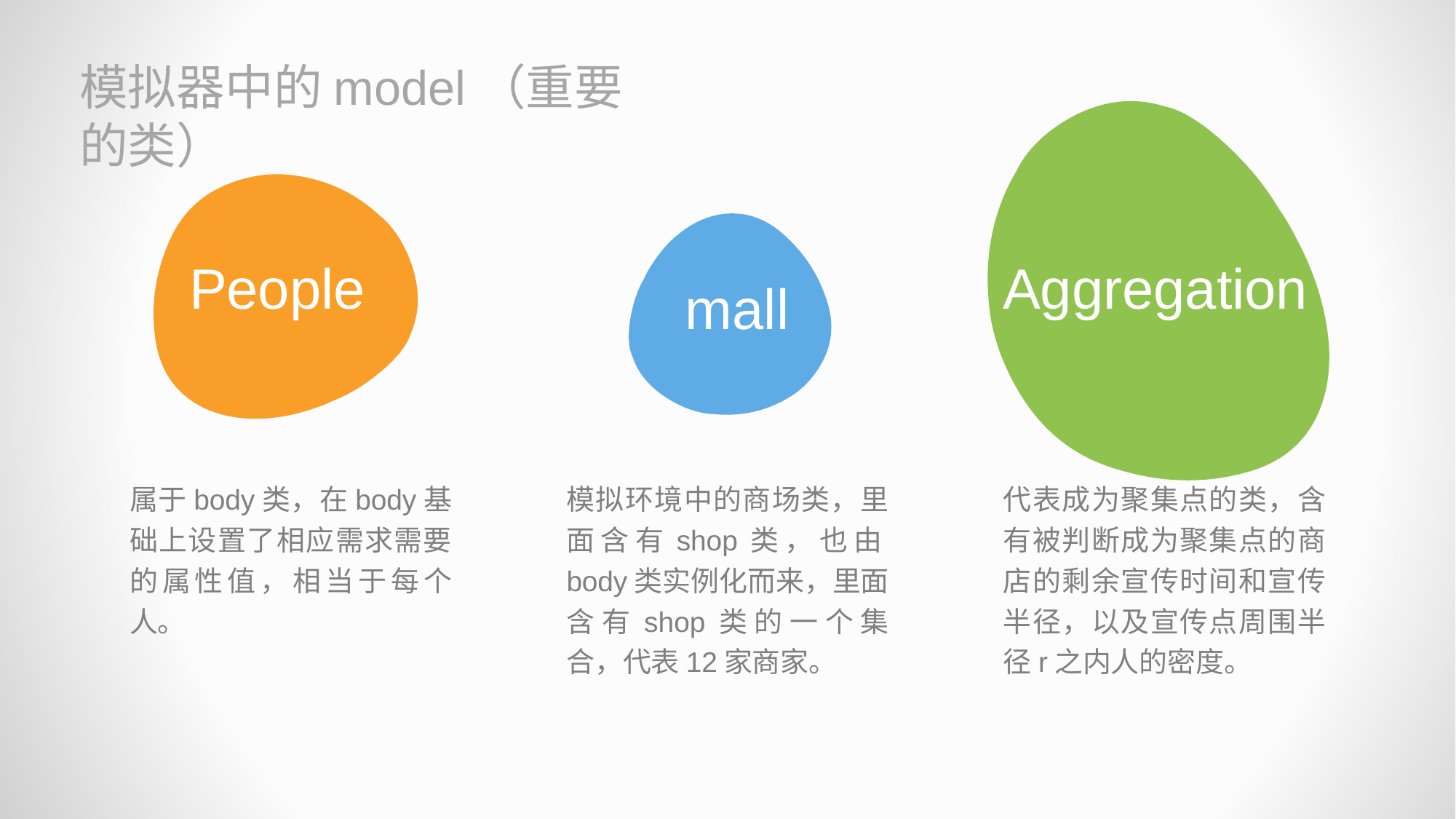

模拟器中的model（重要的类）

People
Aggregation
mall
属于body类，在body基础上设置了相应需求需要的属性值，相当于每个人。
模拟环境中的商场类，里面含有shop类，也由body类实例化而来，里面含有shop类的一个集合，代表12家商家。
代表成为聚集点的类，含有被判断成为聚集点的商店的剩余宣传时间和宣传半径，以及宣传点周围半径r之内人的密度。
7